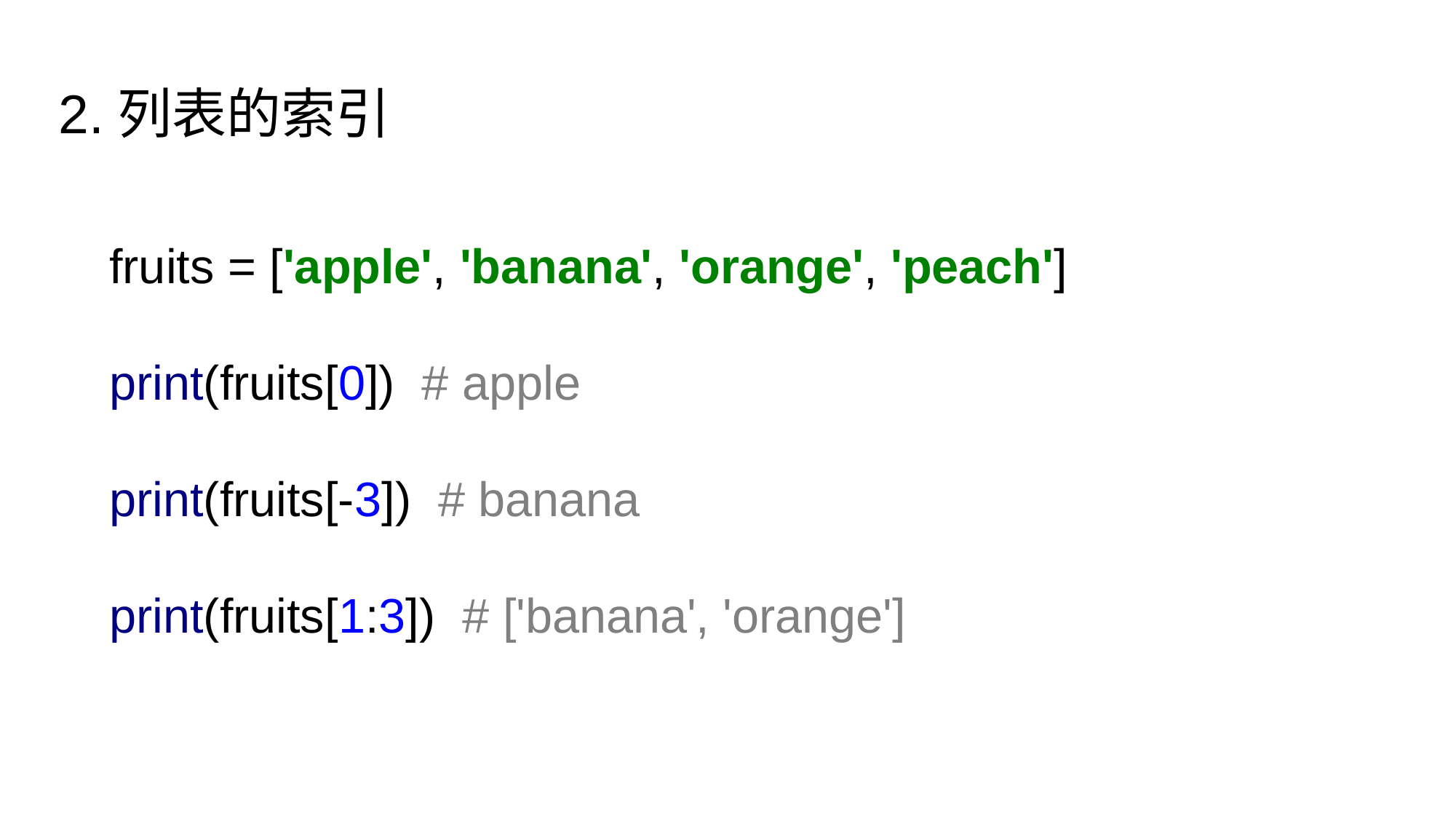

2.列表的索引
fruits = ['apple', 'banana', 'orange', 'peach']
print(fruits[0])  # apple
print(fruits[-3])  # banana
print(fruits[1:3])  # ['banana', 'orange']